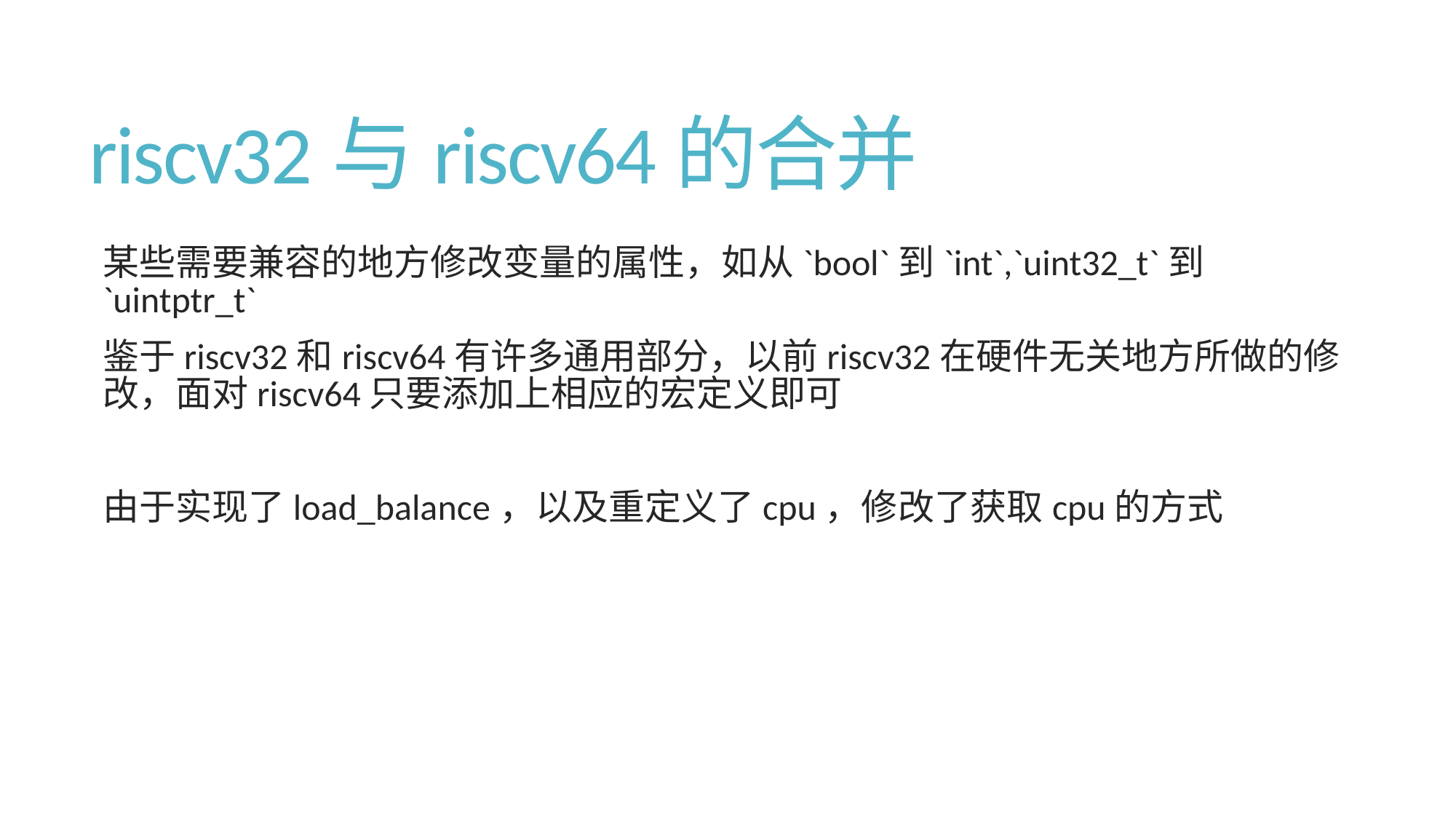

# riscv32与riscv64的合并
某些需要兼容的地方修改变量的属性，如从`bool`到`int`,`uint32_t`到`uintptr_t`
鉴于riscv32和riscv64有许多通用部分，以前riscv32在硬件无关地方所做的修改，面对riscv64只要添加上相应的宏定义即可

由于实现了load_balance，以及重定义了cpu，修改了获取cpu的方式